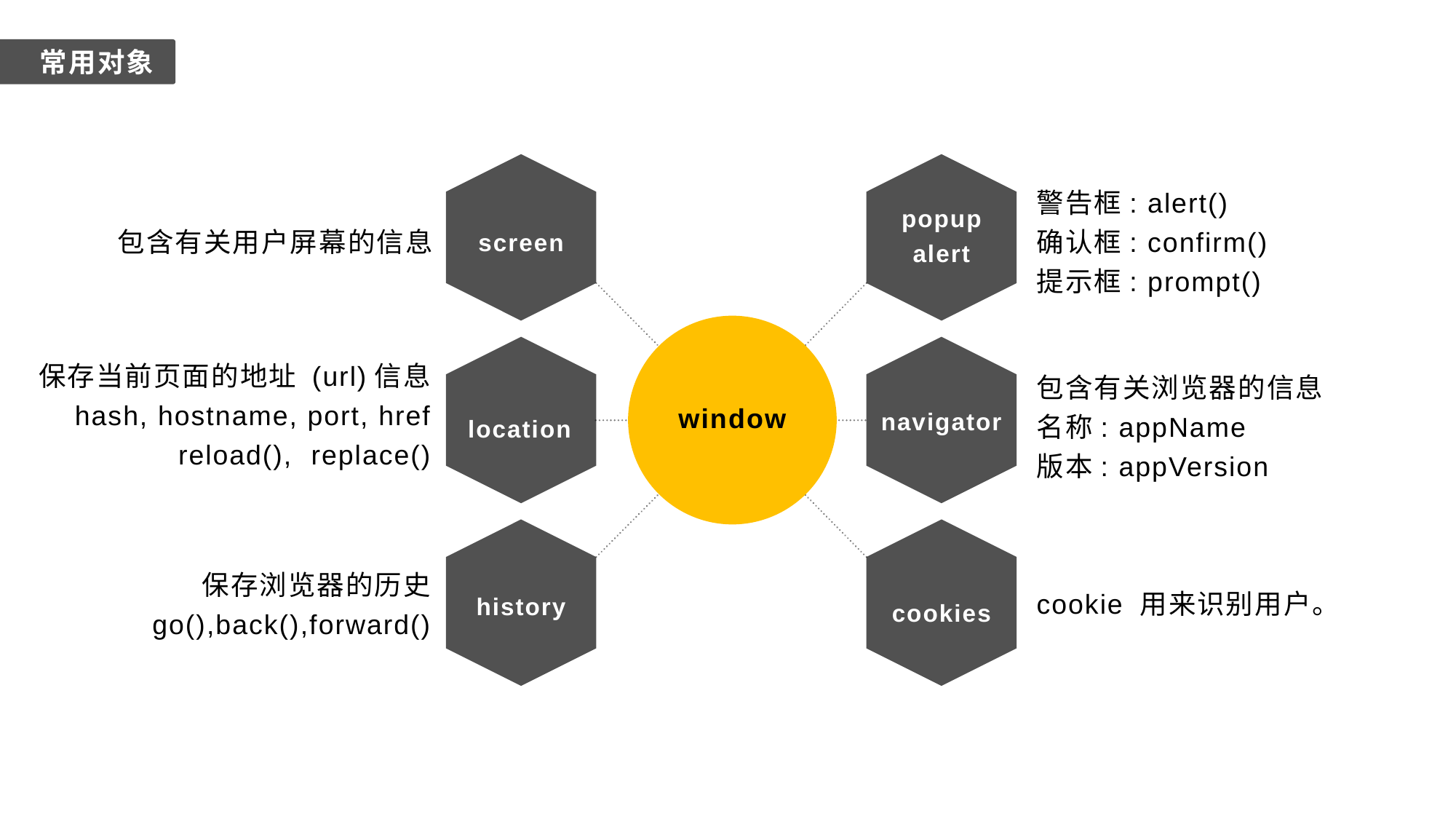

常用对象

screen

popup
alert
警告框: alert()
确认框: confirm()
提示框: prompt()
包含有关用户屏幕的信息

window

location

navigator
保存当前页面的地址 (url)信息
hash, hostname, port, href
reload(),  replace()
包含有关浏览器的信息
名称: appName
版本: appVersion

history

cookies
保存浏览器的历史
go(),back(),forward()
cookie 用来识别用户。